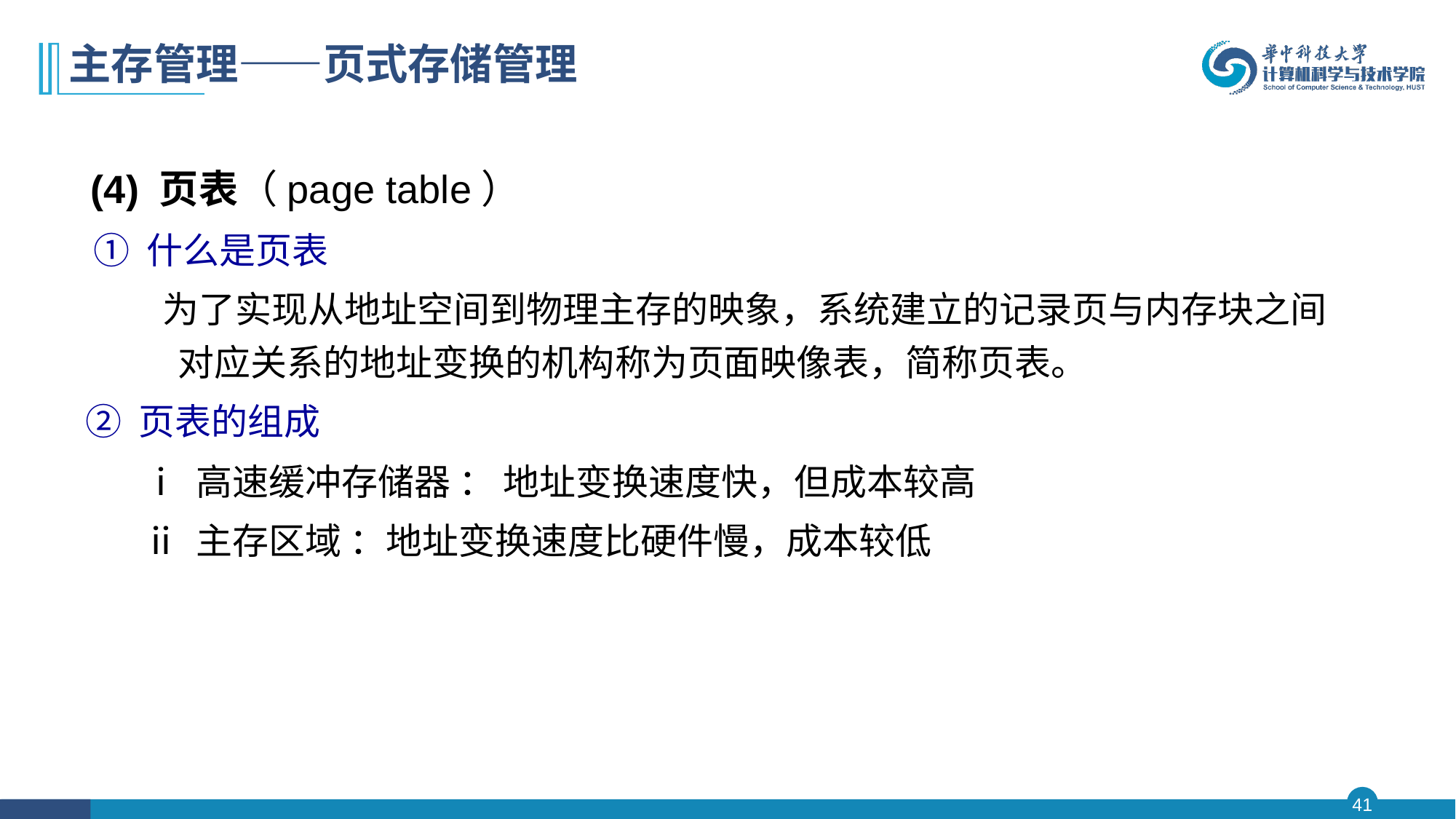

# 主存管理——页式存储管理
  (4) 页表（page table）
   ① 什么是页表
  为了实现从地址空间到物理主存的映象，系统建立的记录页与内存块之间对应关系的地址变换的机构称为页面映像表，简称页表。
  ② 页表的组成
         ⅰ 高速缓冲存储器 ： 地址变换速度快，但成本较高
         ⅱ 主存区域 ：地址变换速度比硬件慢，成本较低